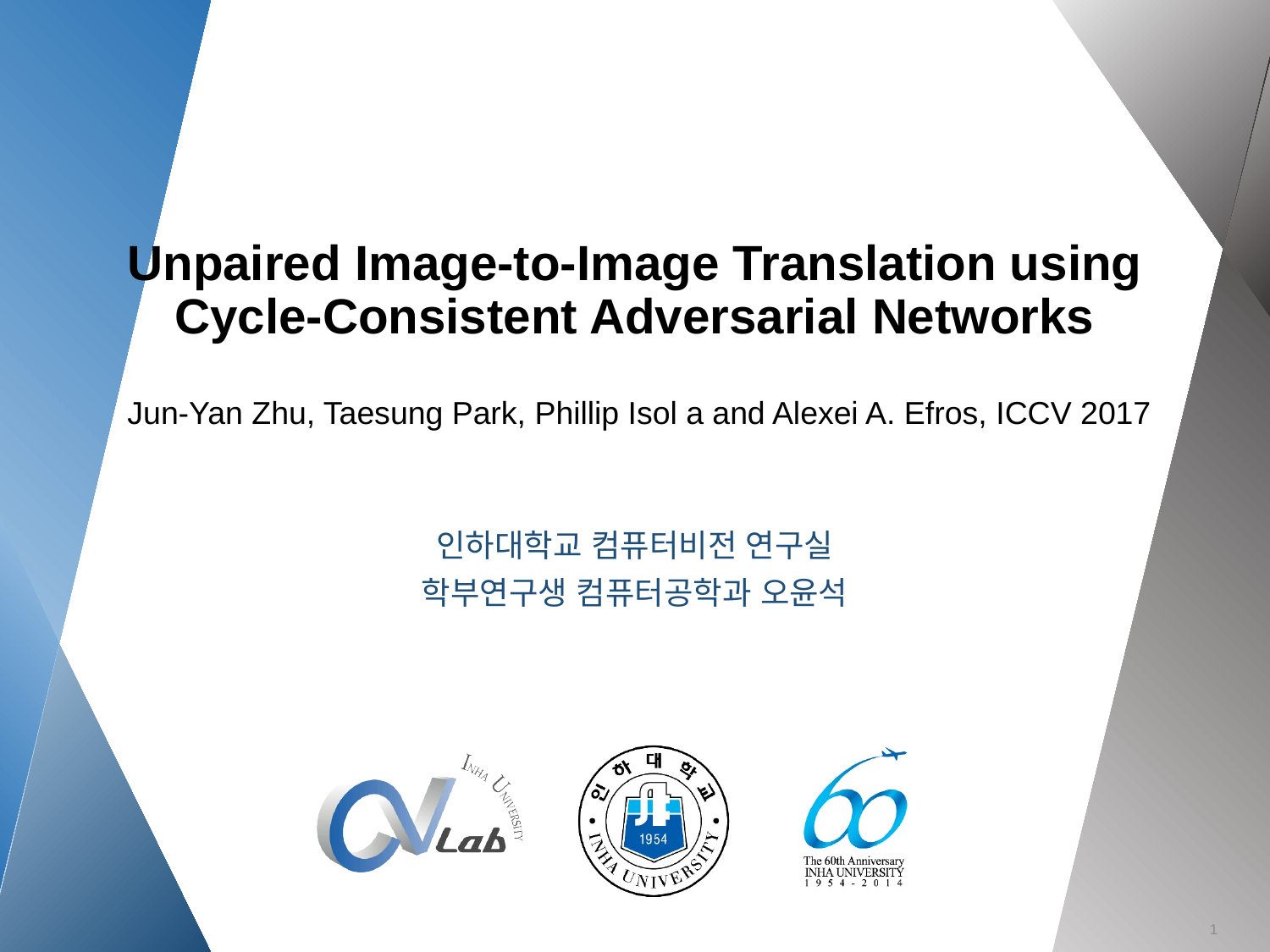

# Unpaired Image-to-Image Translation using Cycle-Consistent Adversarial Networks Jun-Yan Zhu, Taesung Park, Phillip Isol a and Alexei A. Efros, ICCV 2017

인하대학교 컴퓨터비전 연구실
학부연구생 컴퓨터공학과 오윤석
1